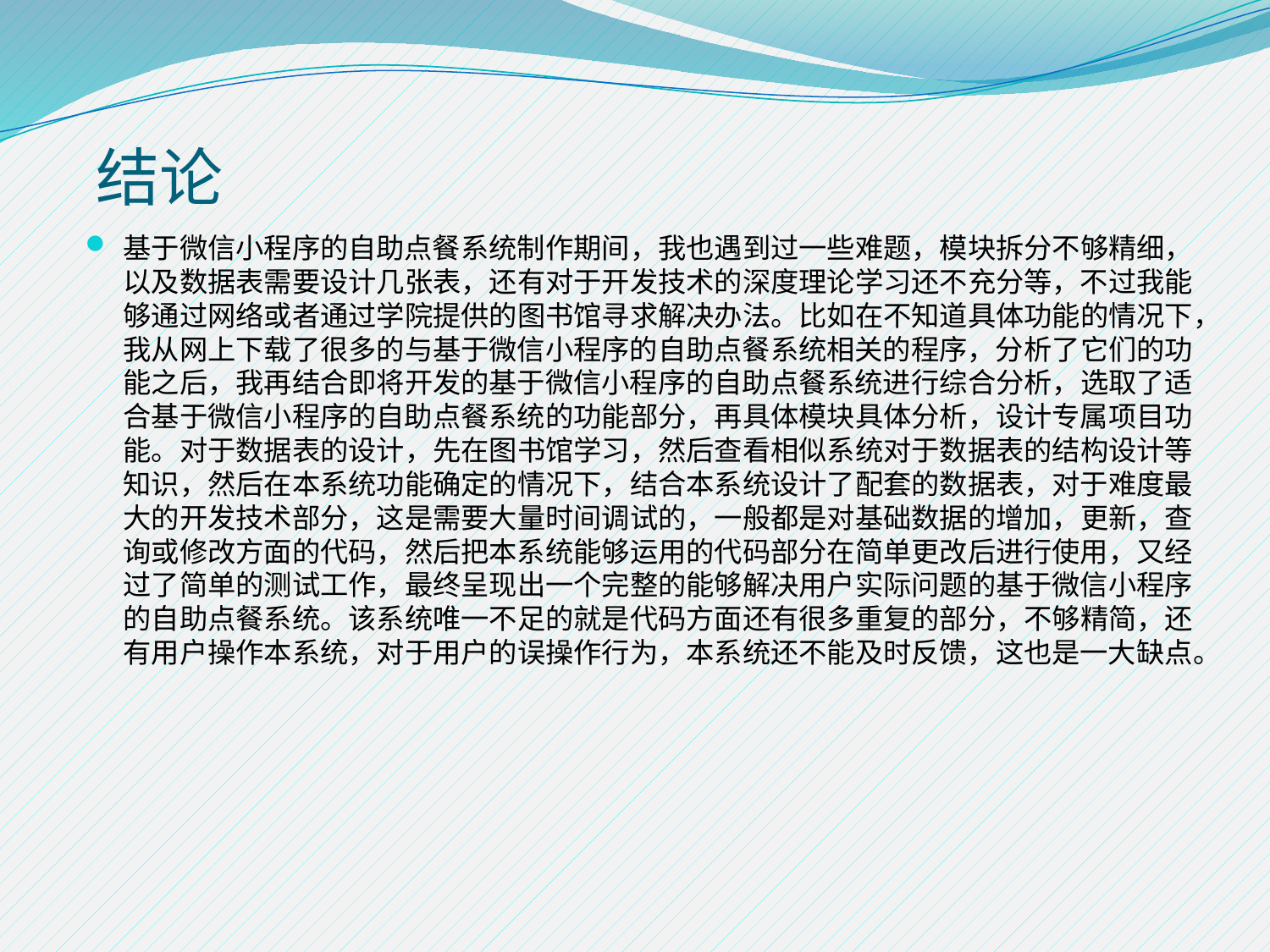

# 结论
基于微信小程序的自助点餐系统制作期间，我也遇到过一些难题，模块拆分不够精细，以及数据表需要设计几张表，还有对于开发技术的深度理论学习还不充分等，不过我能够通过网络或者通过学院提供的图书馆寻求解决办法。比如在不知道具体功能的情况下，我从网上下载了很多的与基于微信小程序的自助点餐系统相关的程序，分析了它们的功能之后，我再结合即将开发的基于微信小程序的自助点餐系统进行综合分析，选取了适合基于微信小程序的自助点餐系统的功能部分，再具体模块具体分析，设计专属项目功能。对于数据表的设计，先在图书馆学习，然后查看相似系统对于数据表的结构设计等知识，然后在本系统功能确定的情况下，结合本系统设计了配套的数据表，对于难度最大的开发技术部分，这是需要大量时间调试的，一般都是对基础数据的增加，更新，查询或修改方面的代码，然后把本系统能够运用的代码部分在简单更改后进行使用，又经过了简单的测试工作，最终呈现出一个完整的能够解决用户实际问题的基于微信小程序的自助点餐系统。该系统唯一不足的就是代码方面还有很多重复的部分，不够精简，还有用户操作本系统，对于用户的误操作行为，本系统还不能及时反馈，这也是一大缺点。